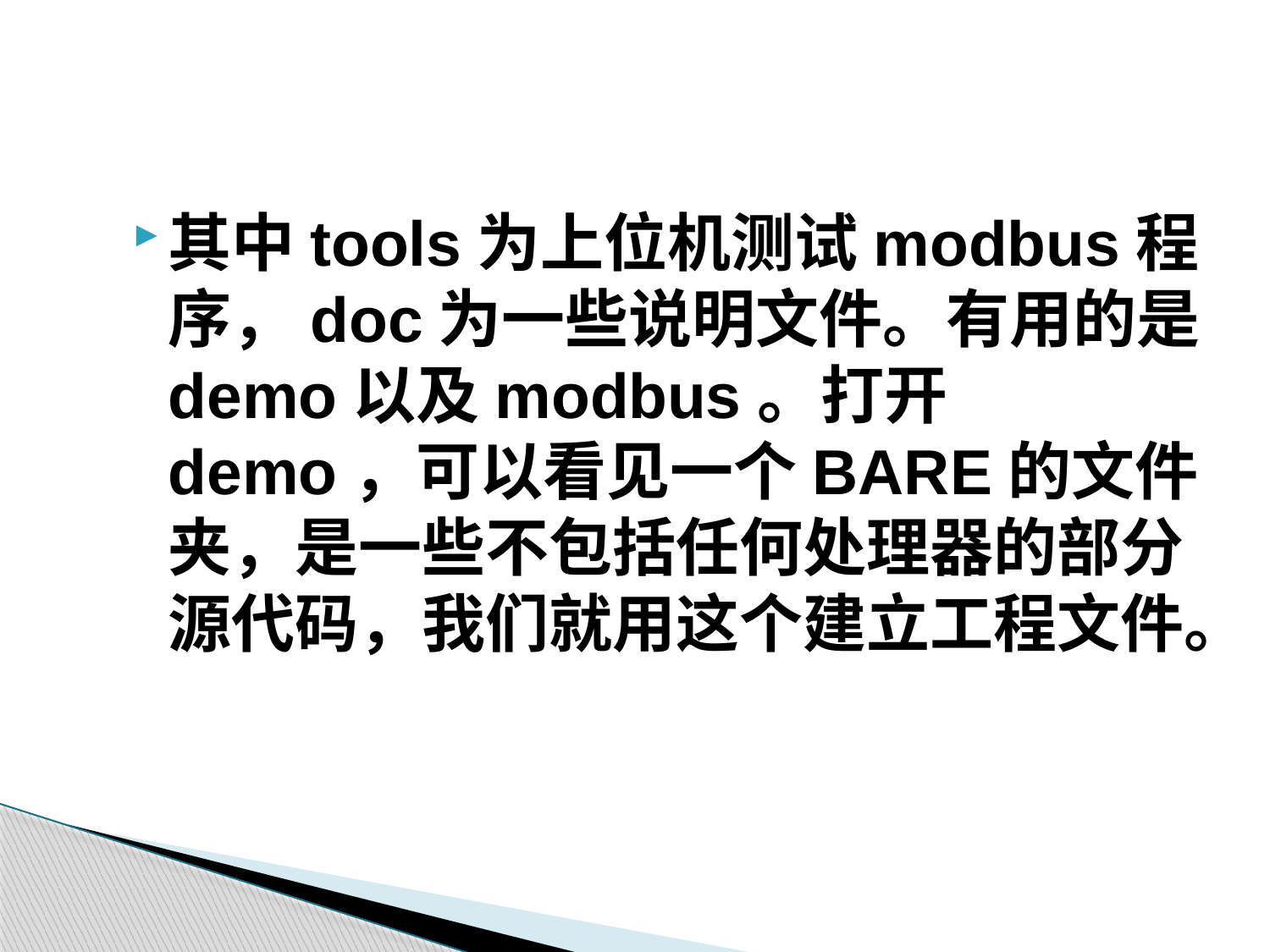

其中tools为上位机测试modbus程序，doc为一些说明文件。有用的是demo以及modbus。打开demo，可以看见一个BARE的文件夹，是一些不包括任何处理器的部分源代码，我们就用这个建立工程文件。